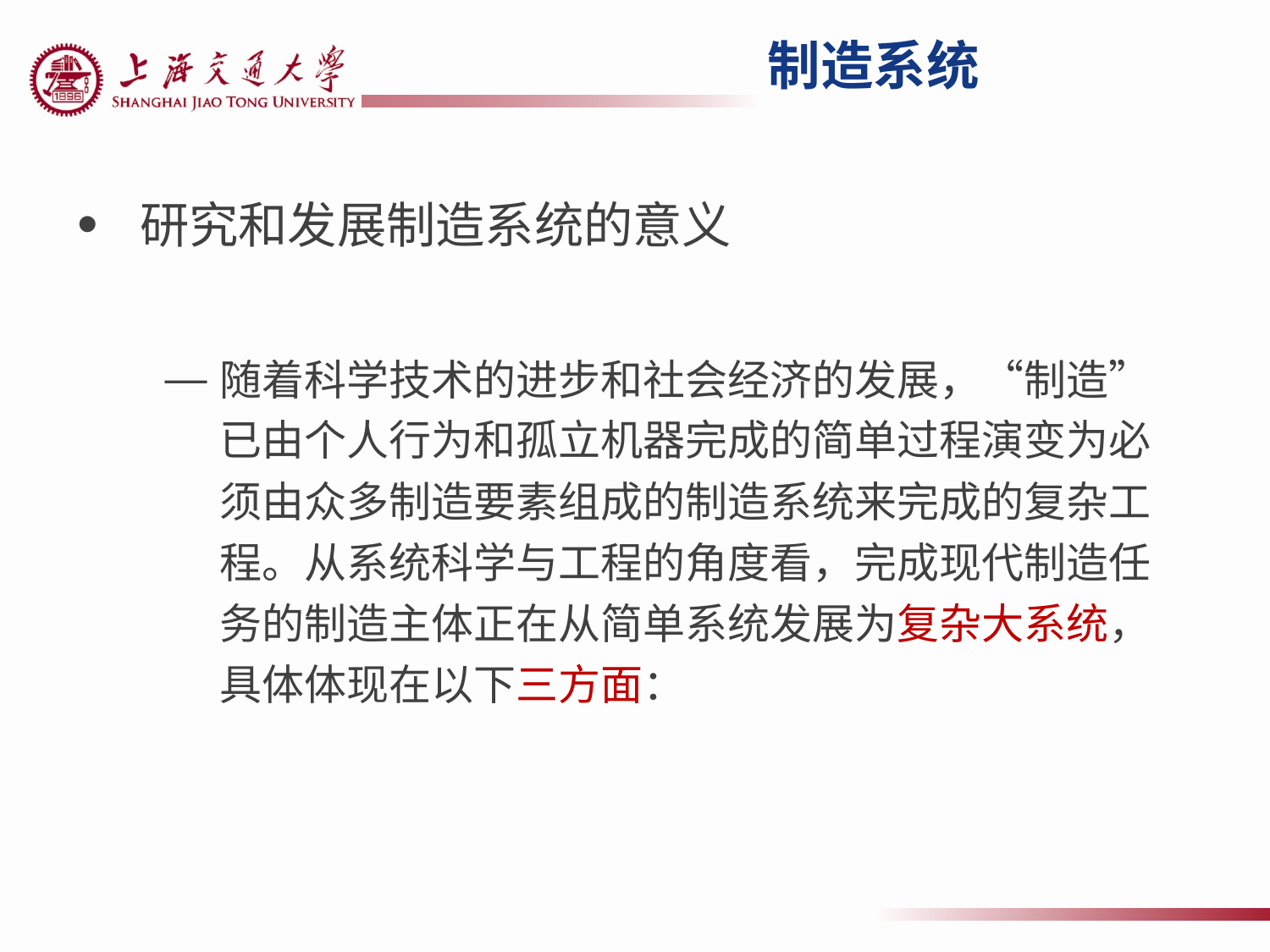

制造系统
研究和发展制造系统的意义

随着科学技术的进步和社会经济的发展，“制造”已由个人行为和孤立机器完成的简单过程演变为必须由众多制造要素组成的制造系统来完成的复杂工程。从系统科学与工程的角度看，完成现代制造任务的制造主体正在从简单系统发展为复杂大系统，具体体现在以下三方面：